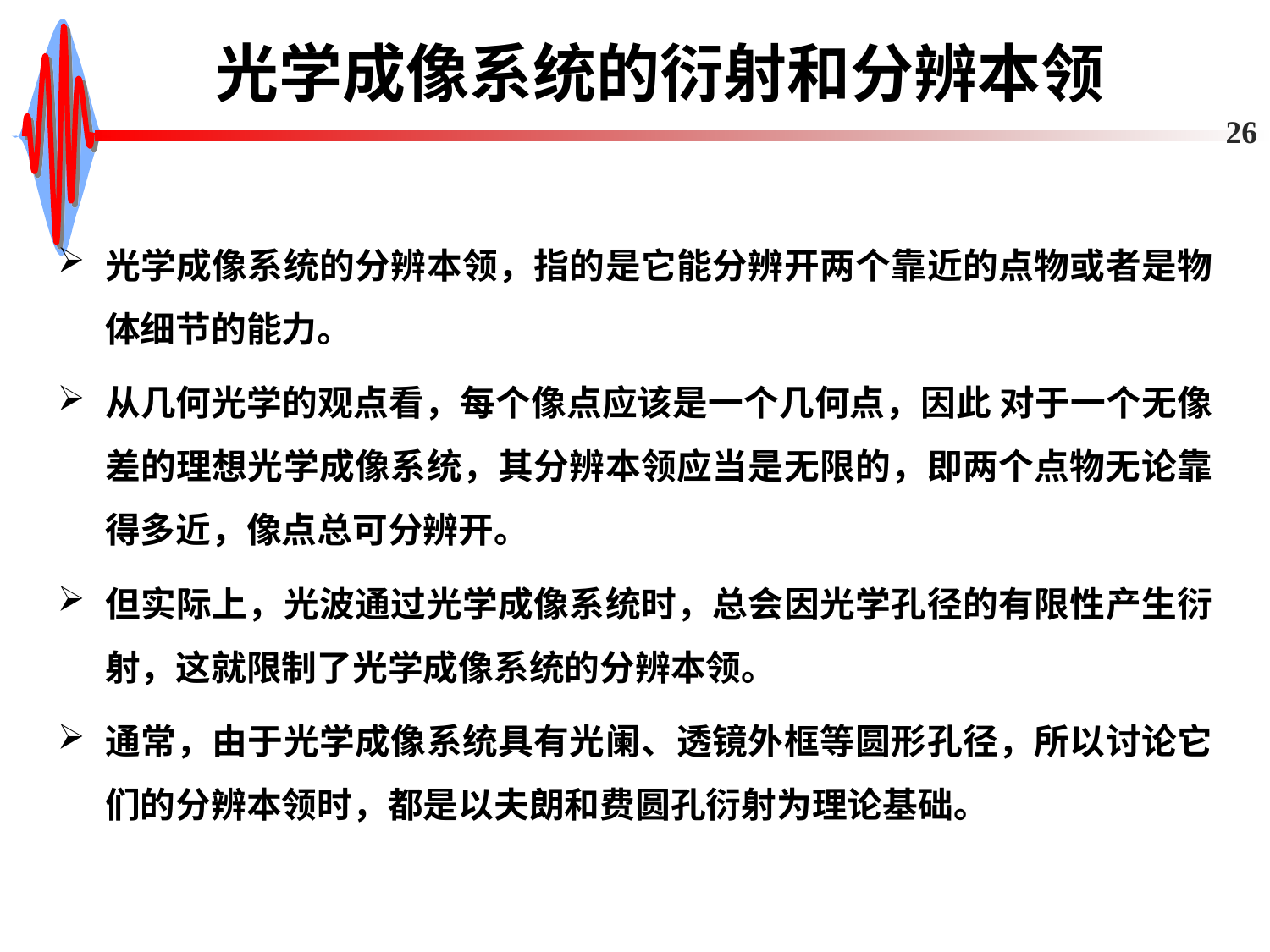

# 光学成像系统的衍射和分辨本领
26
光学成像系统的分辨本领，指的是它能分辨开两个靠近的点物或者是物体细节的能力。
从几何光学的观点看，每个像点应该是一个几何点，因此 对于一个无像差的理想光学成像系统，其分辨本领应当是无限的，即两个点物无论靠得多近，像点总可分辨开。
但实际上，光波通过光学成像系统时，总会因光学孔径的有限性产生衍射，这就限制了光学成像系统的分辨本领。
通常，由于光学成像系统具有光阑、透镜外框等圆形孔径，所以讨论它们的分辨本领时，都是以夫朗和费圆孔衍射为理论基础。